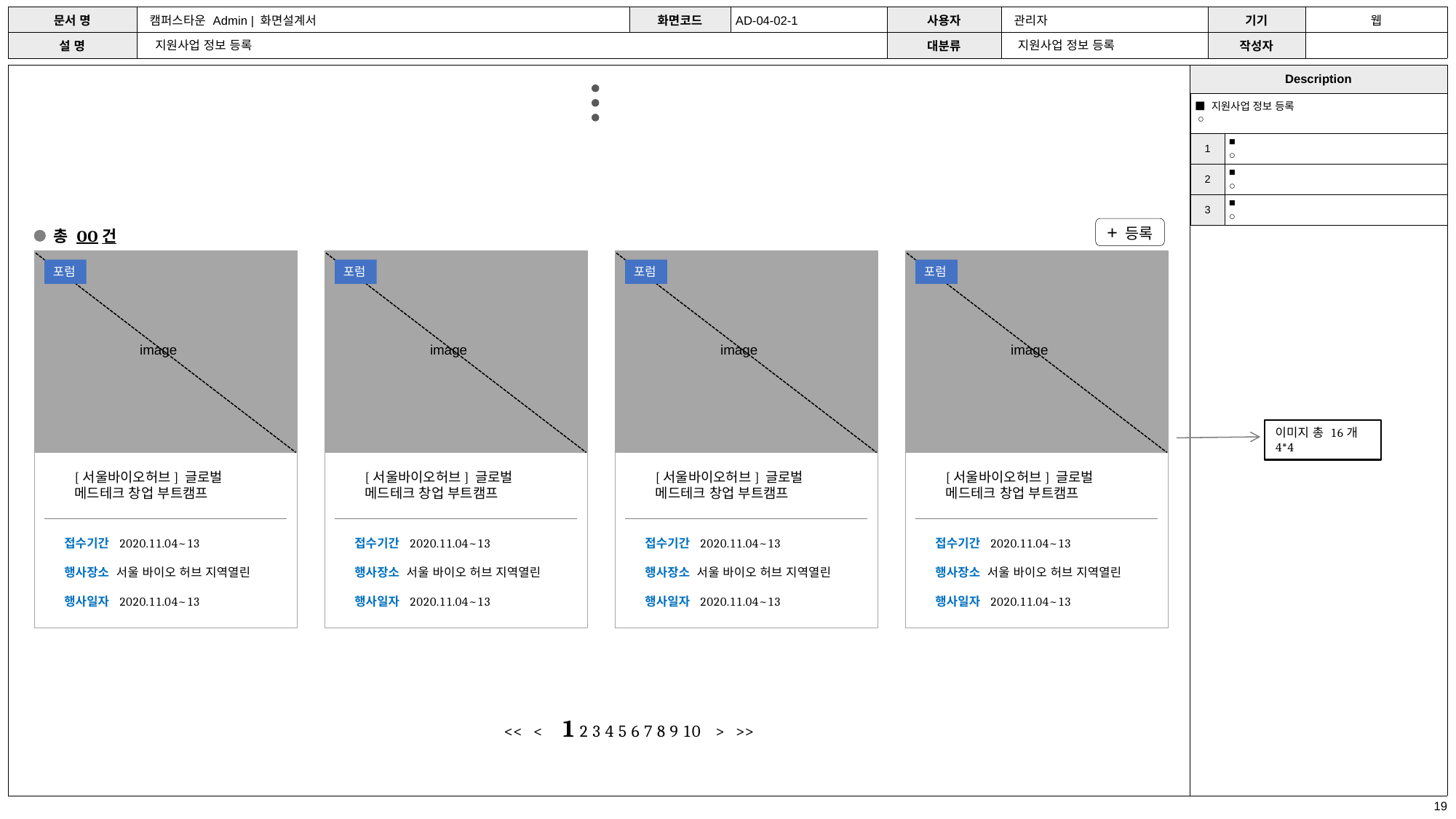

AD-04-02-1
지원사업 정보 등록
지원사업 정보 등록

| ■ 지원사업 정보 등록 ○ |  |
| --- | --- |
| 1 | ■ ○ |
| 2 | ■ ○ |
| 3 | ■ ○ |
+ 등록
총 OO건

포럼

image

[서울바이오허브] 글로벌 메드테크 창업 부트캠프
접수기간  2020.11.04~13

행사장소  서울 바이오 허브 지역열린

행사일자  2020.11.04~13

포럼

image

[서울바이오허브] 글로벌 메드테크 창업 부트캠프
접수기간  2020.11.04~13

행사장소  서울 바이오 허브 지역열린

행사일자  2020.11.04~13

포럼

image

[서울바이오허브] 글로벌 메드테크 창업 부트캠프
접수기간  2020.11.04~13

행사장소  서울 바이오 허브 지역열린

행사일자  2020.11.04~13

포럼

image

[서울바이오허브] 글로벌 메드테크 창업 부트캠프
접수기간  2020.11.04~13

행사장소  서울 바이오 허브 지역열린

행사일자  2020.11.04~13
이미지 총 16개
4*4
<<   <     1 2 3 4 5 6 7 8 9 10    >   >>